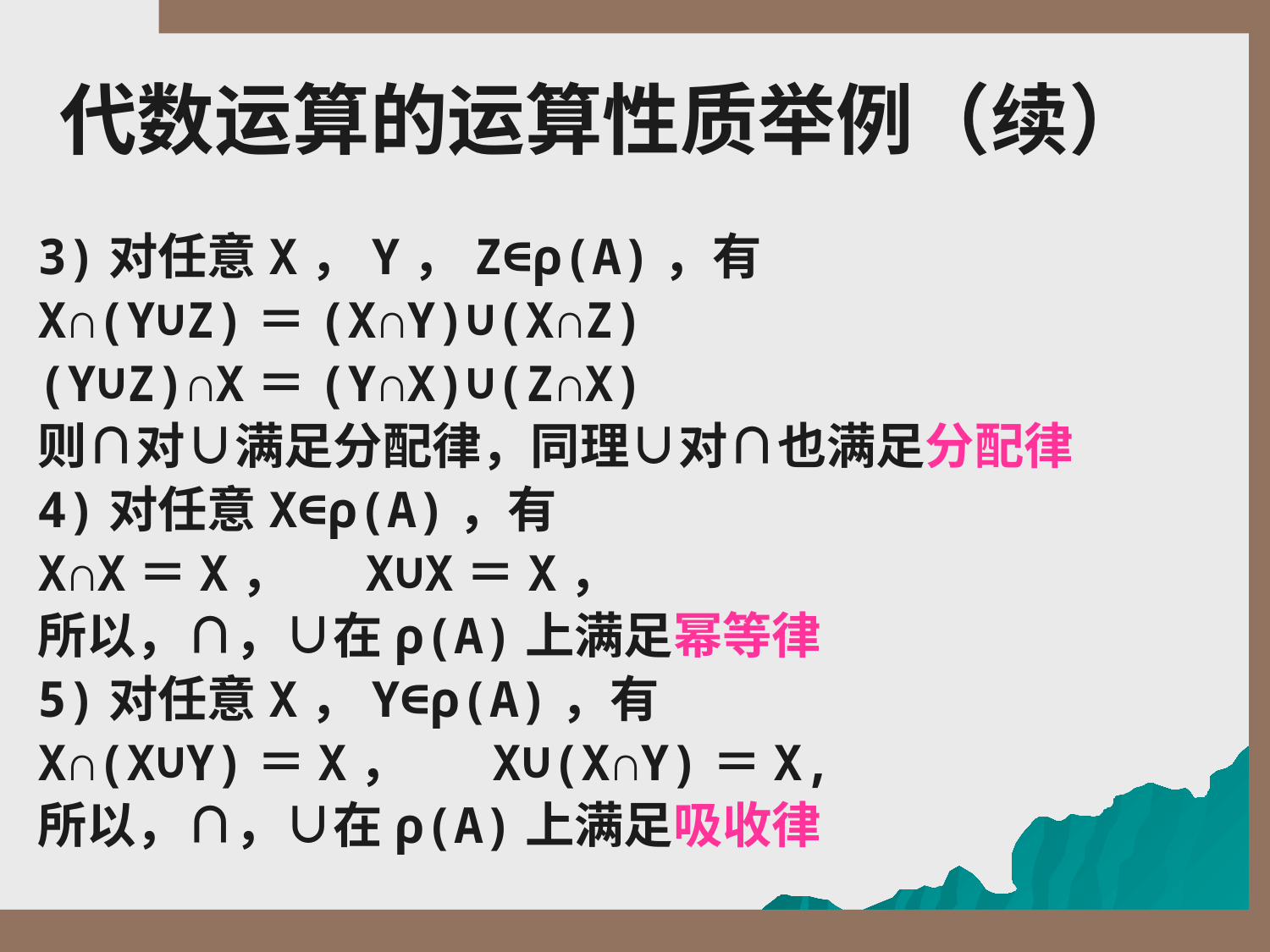

# 代数运算的运算性质举例（续）
3)对任意X，Y，Z∈ρ(A)，有
X∩(Y∪Z)＝(X∩Y)∪(X∩Z)
(Y∪Z)∩X＝(Y∩X)∪(Z∩X)
则∩对∪满足分配律，同理∪对∩也满足分配律。
4)对任意X∈ρ(A)，有
X∩X＝X，	X∪X＝X，
所以，∩，∪在ρ(A)上满足幂等律。
5)对任意X，Y∈ρ(A)，有
X∩(X∪Y)＝X，	X∪(X∩Y)＝X,
所以，∩，∪在ρ(A)上满足吸收律。
11